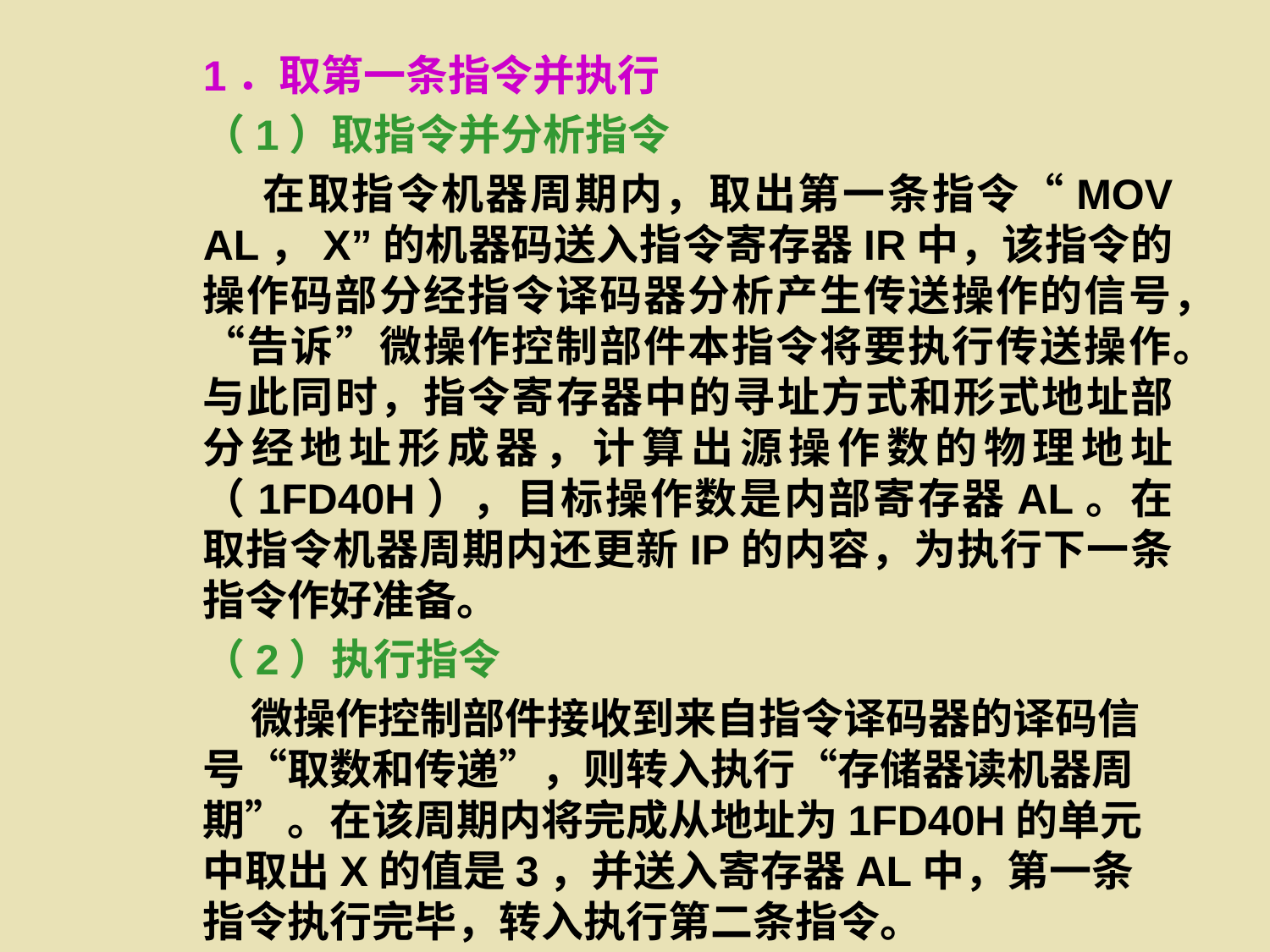

1．取第一条指令并执行
（1）取指令并分析指令
    在取指令机器周期内，取出第一条指令“MOV AL，X”的机器码送入指令寄存器IR中，该指令的操作码部分经指令译码器分析产生传送操作的信号，“告诉”微操作控制部件本指令将要执行传送操作。与此同时，指令寄存器中的寻址方式和形式地址部分经地址形成器，计算出源操作数的物理地址（1FD40H），目标操作数是内部寄存器AL。在取指令机器周期内还更新IP的内容，为执行下一条指令作好准备。
（2）执行指令
    微操作控制部件接收到来自指令译码器的译码信号“取数和传递”，则转入执行“存储器读机器周期”。在该周期内将完成从地址为1FD40H的单元中取出X的值是3，并送入寄存器AL中，第一条指令执行完毕，转入执行第二条指令。